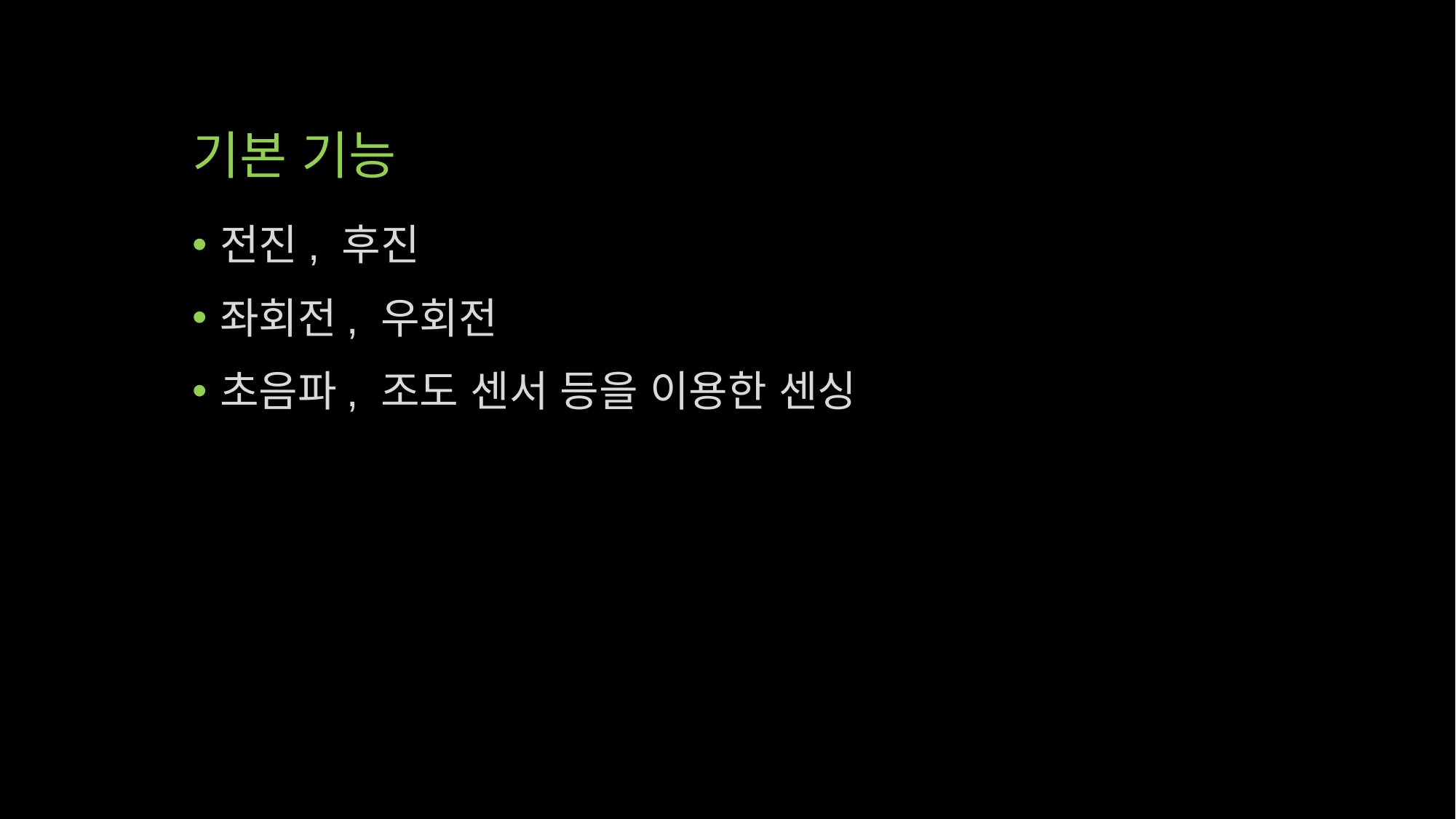

# 기본 기능
전진, 후진
좌회전, 우회전
초음파, 조도 센서 등을 이용한 센싱